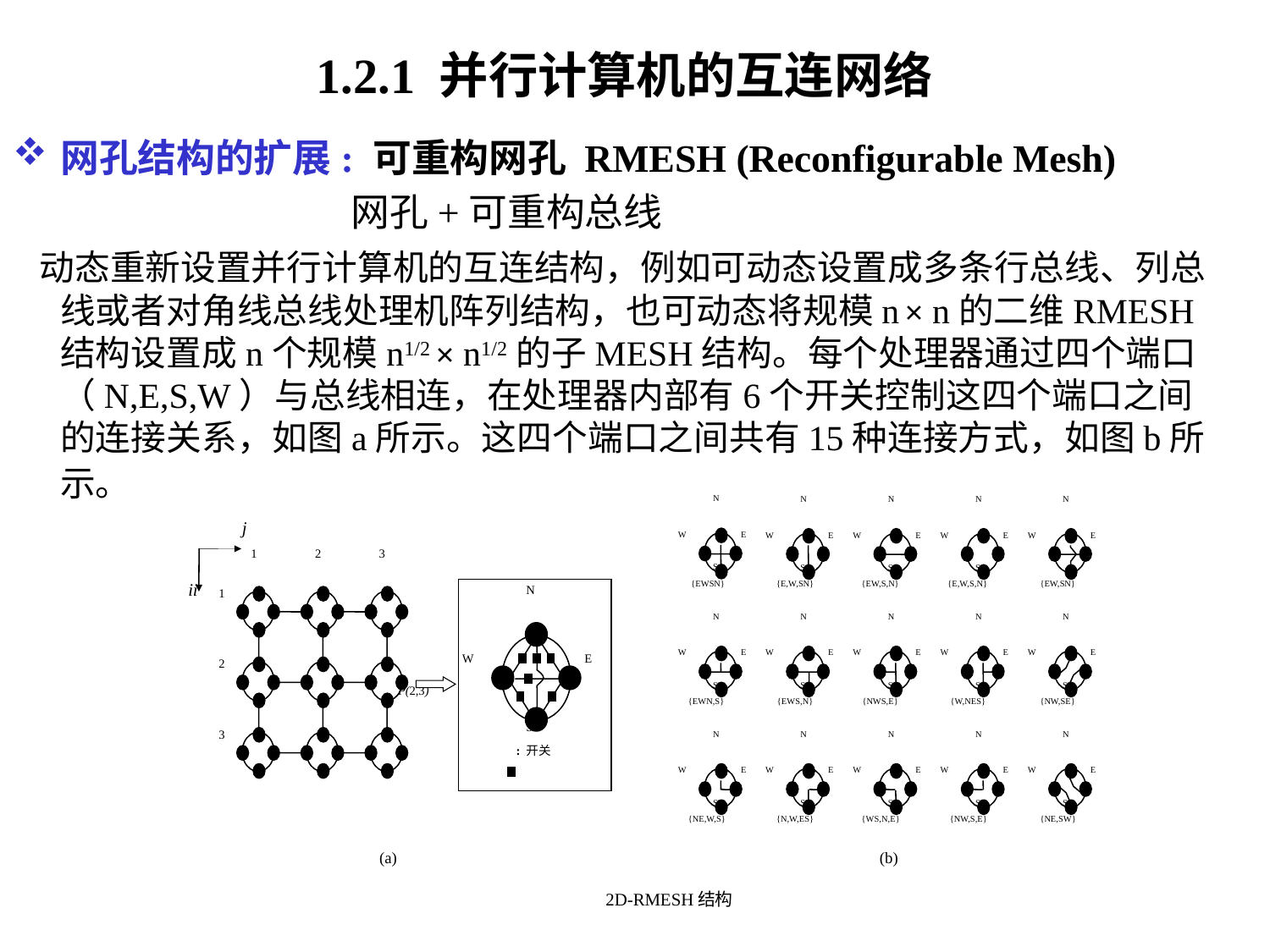

# 1.2.1 并行计算机的互连网络
网孔结构的扩展: 可重构网孔 RMESH (Reconfigurable Mesh)
                                     网孔+可重构总线
  动态重新设置并行计算机的互连结构，例如可动态设置成多条行总线、列总线或者对角线总线处理机阵列结构，也可动态将规模n × n的二维RMESH结构设置成n个规模n1/2 × n1/2的子MESH结构。每个处理器通过四个端口（N,E,S,W）与总线相连，在处理器内部有6个开关控制这四个端口之间的连接关系，如图a所示。这四个端口之间共有15种连接方式，如图b所示。

N
N
N
N
N
W
E
W
E
W
E
W
E
W
E

S
S
S
S

{EWSN}
{E,W,SN}
{EW,S,N}
{E,W,S,N}
{EW,SN}
N
N
N
N
N
W
E
W
E
W
E
W
E
W
E

S
S
S
S
S

{EWN,S}

{EWS,N}
{NWS,E}
{W,NES}
{NW,SE}
N
N
N
N
N
W
E
W
E
W
E
W
E
W
E

S
S
S
S
S

{NE,W,S}
{N,W,ES}
{WS,N,E}
{NW,S,E}
{NE,SW}
j

ii
1
2
3
N
1
2
3

W

E

P(2,3)

S

: 开关

(a)
(b)
 2D-RMESH结构